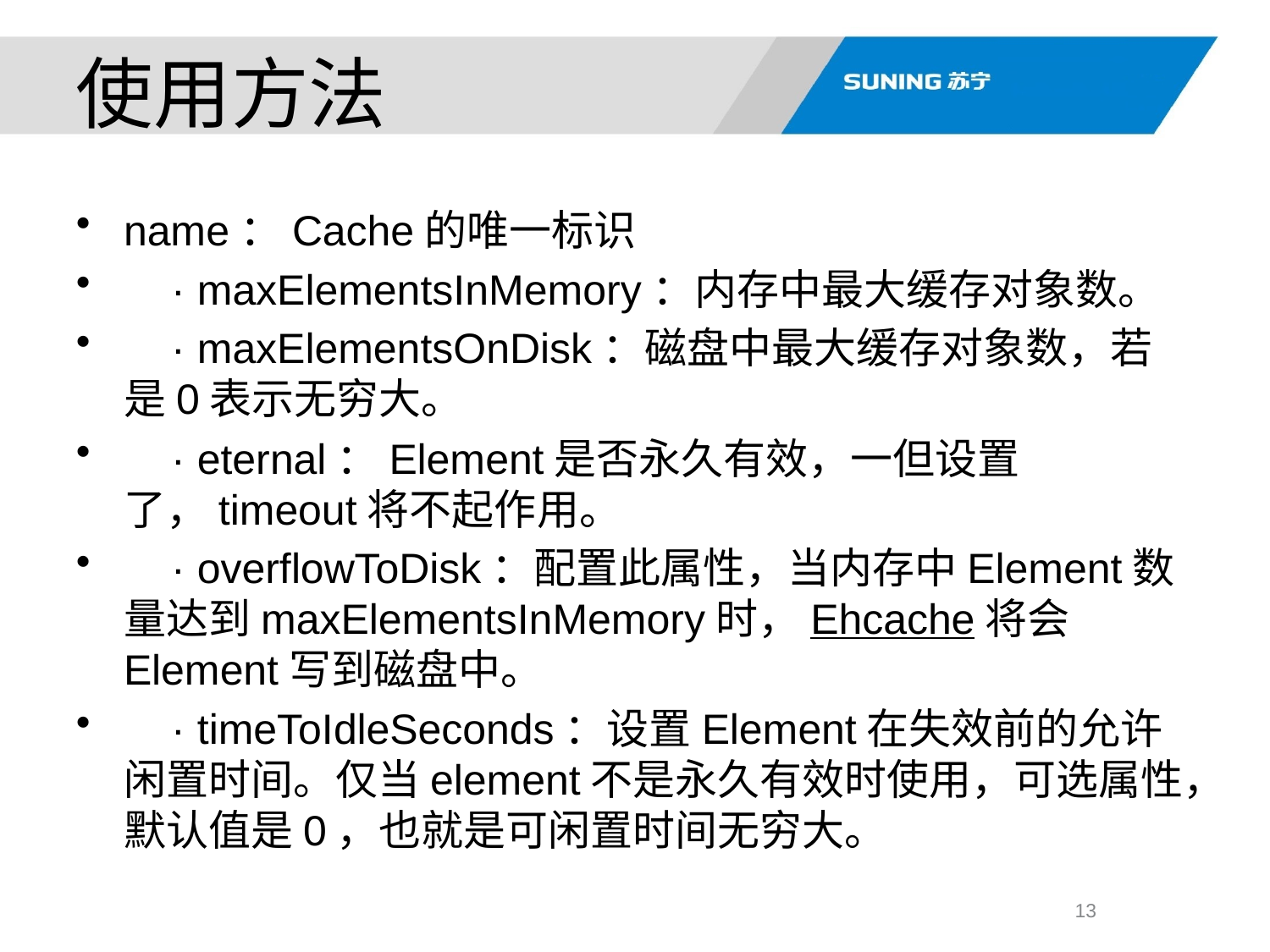

使用方法
name：Cache的唯一标识
    · maxElementsInMemory：内存中最大缓存对象数。
    · maxElementsOnDisk：磁盘中最大缓存对象数，若是0表示无穷大。
    · eternal：Element是否永久有效，一但设置了，timeout将不起作用。
    · overflowToDisk：配置此属性，当内存中Element数量达到maxElementsInMemory时，Ehcache将会Element写到磁盘中。
    · timeToIdleSeconds：设置Element在失效前的允许闲置时间。仅当element不是永久有效时使用，可选属性，默认值是0，也就是可闲置时间无穷大。